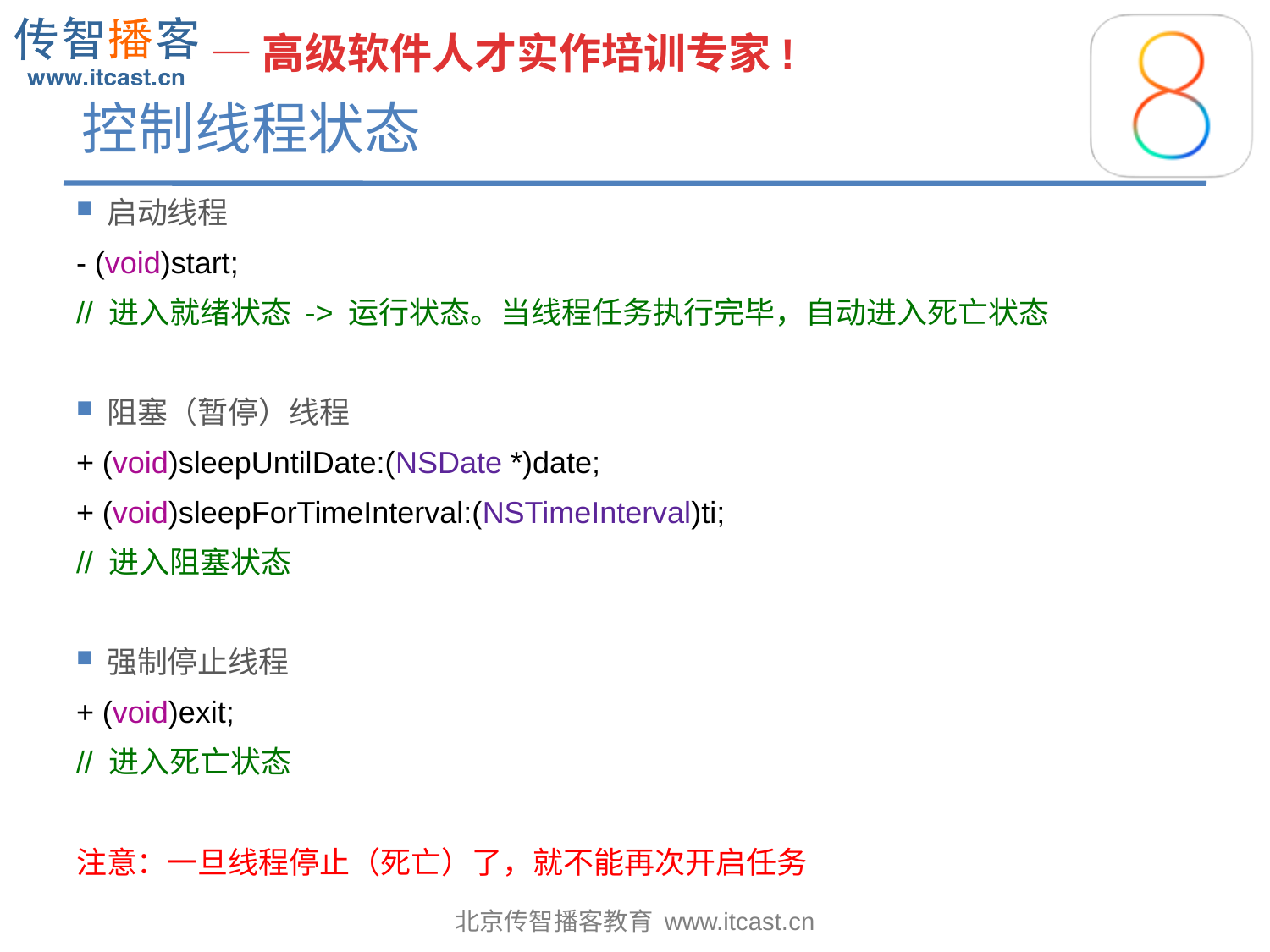

# 控制线程状态
启动线程
- (void)start;
// 进入就绪状态 -> 运行状态。当线程任务执行完毕，自动进入死亡状态

阻塞（暂停）线程
+ (void)sleepUntilDate:(NSDate *)date;
+ (void)sleepForTimeInterval:(NSTimeInterval)ti;
// 进入阻塞状态

强制停止线程
+ (void)exit;
// 进入死亡状态

注意：一旦线程停止（死亡）了，就不能再次开启任务